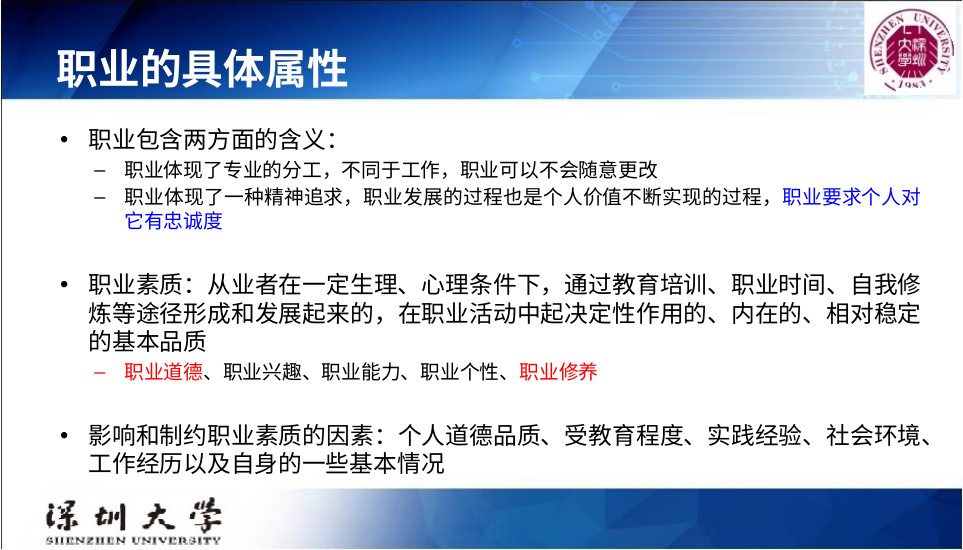

# 职业的具体属性
职业包含两方面的含义：
职业体现了专业的分工，不同于工作，职业可以不会随意更改
职业体现了一种精神追求，职业发展的过程也是个人价值不断实现的过程，职业要求个人对它有忠诚度

职业素质：从业者在一定生理、心理条件下，通过教育培训、职业时间、自我修炼等途径形成和发展起来的，在职业活动中起决定性作用的、内在的、相对稳定的基本品质
职业道德、职业兴趣、职业能力、职业个性、职业修养

影响和制约职业素质的因素：个人道德品质、受教育程度、实践经验、社会环境、工作经历以及自身的一些基本情况

11